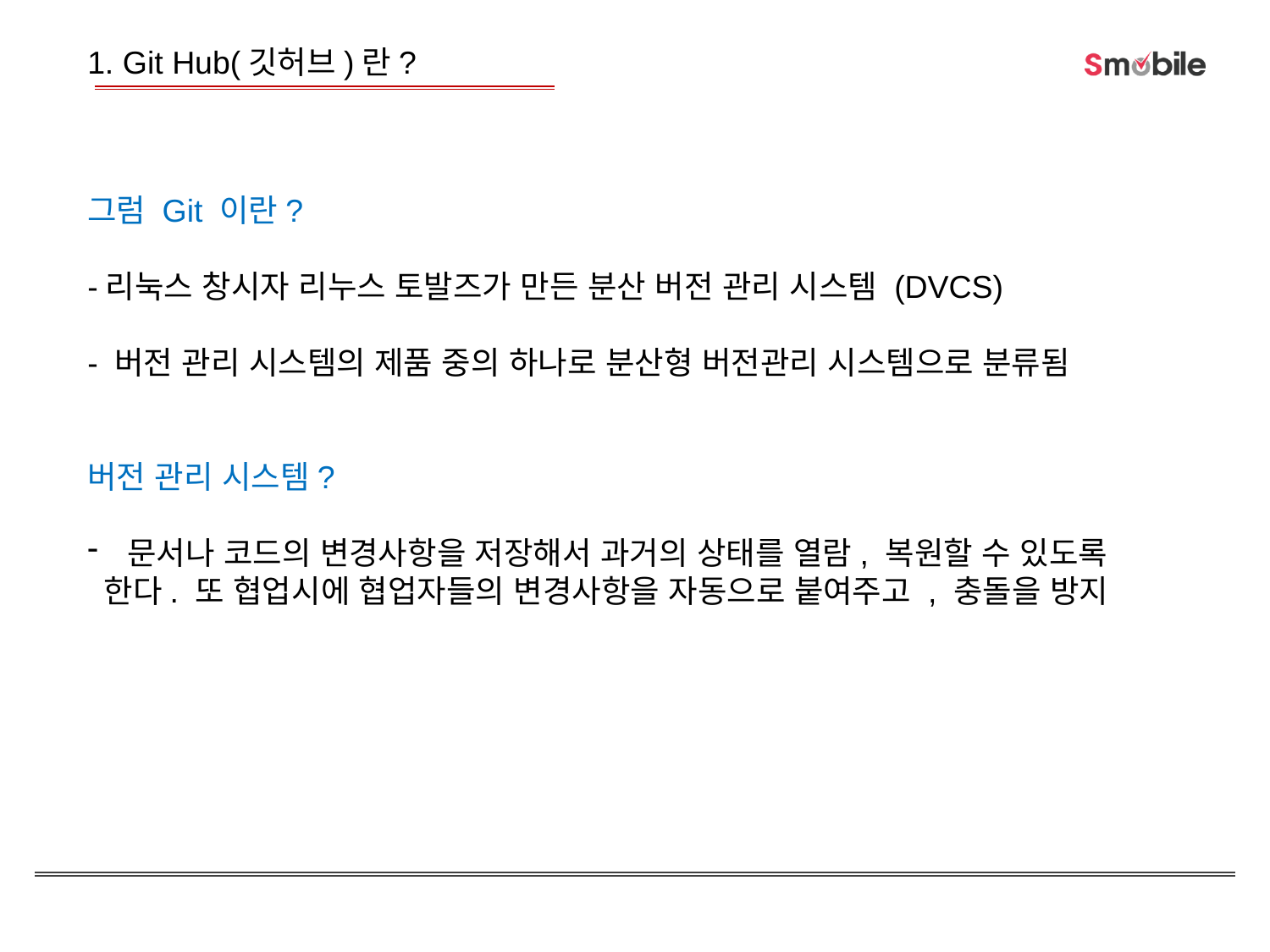

1. Git Hub(깃허브)란?

그럼 Git 이란?

-리눅스 창시자 리누스 토발즈가 만든 분산 버전 관리 시스템 (DVCS)

- 버전 관리 시스템의 제품 중의 하나로 분산형 버전관리 시스템으로 분류됨

버전 관리 시스템?

문서나 코드의 변경사항을 저장해서 과거의 상태를 열람, 복원할 수 있도록
 한다. 또 협업시에 협업자들의 변경사항을 자동으로 붙여주고 , 충돌을 방지